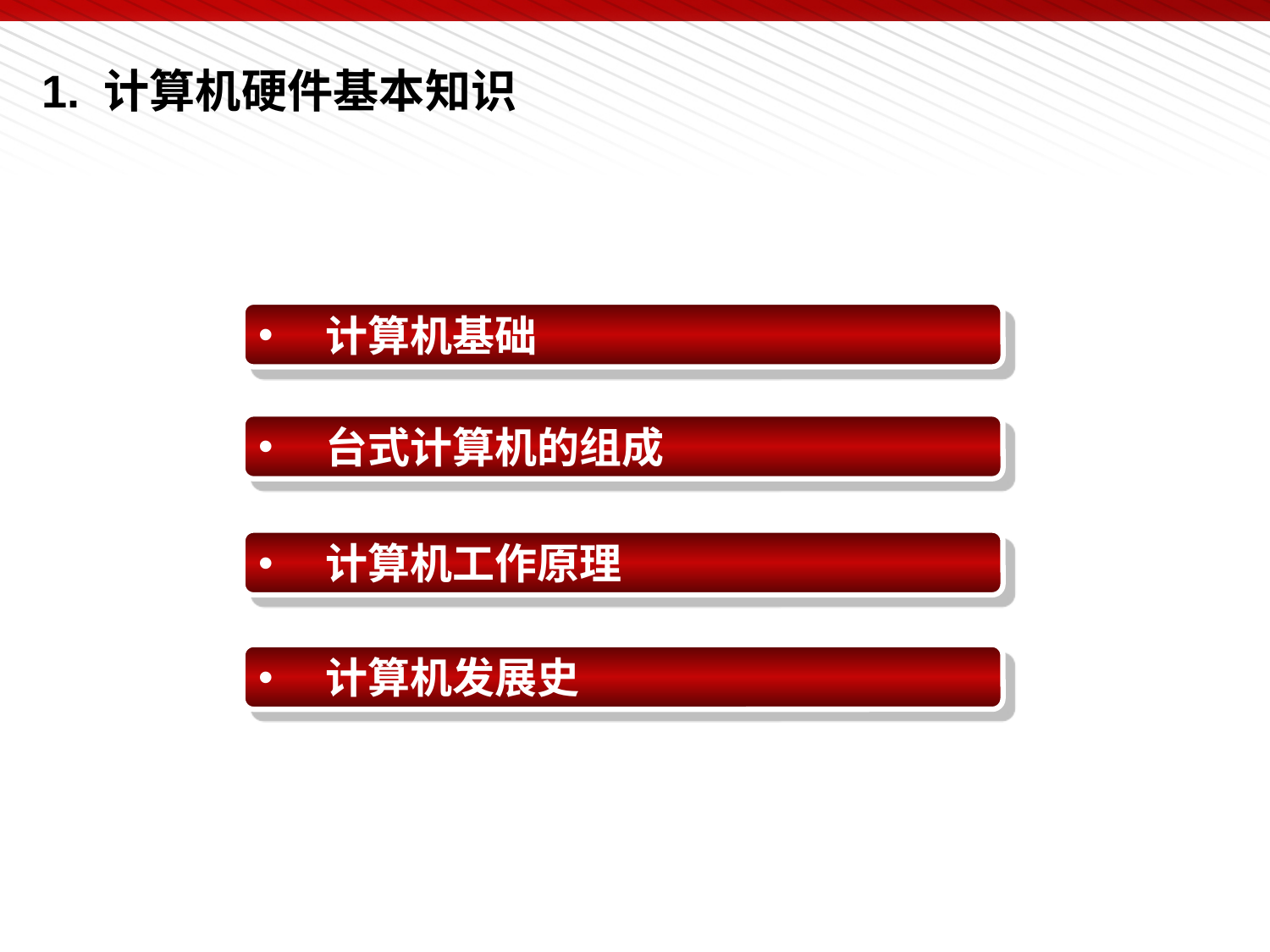

# 1. 计算机硬件基本知识

 计算机基础
 台式计算机的组成
 计算机工作原理
 计算机发展史